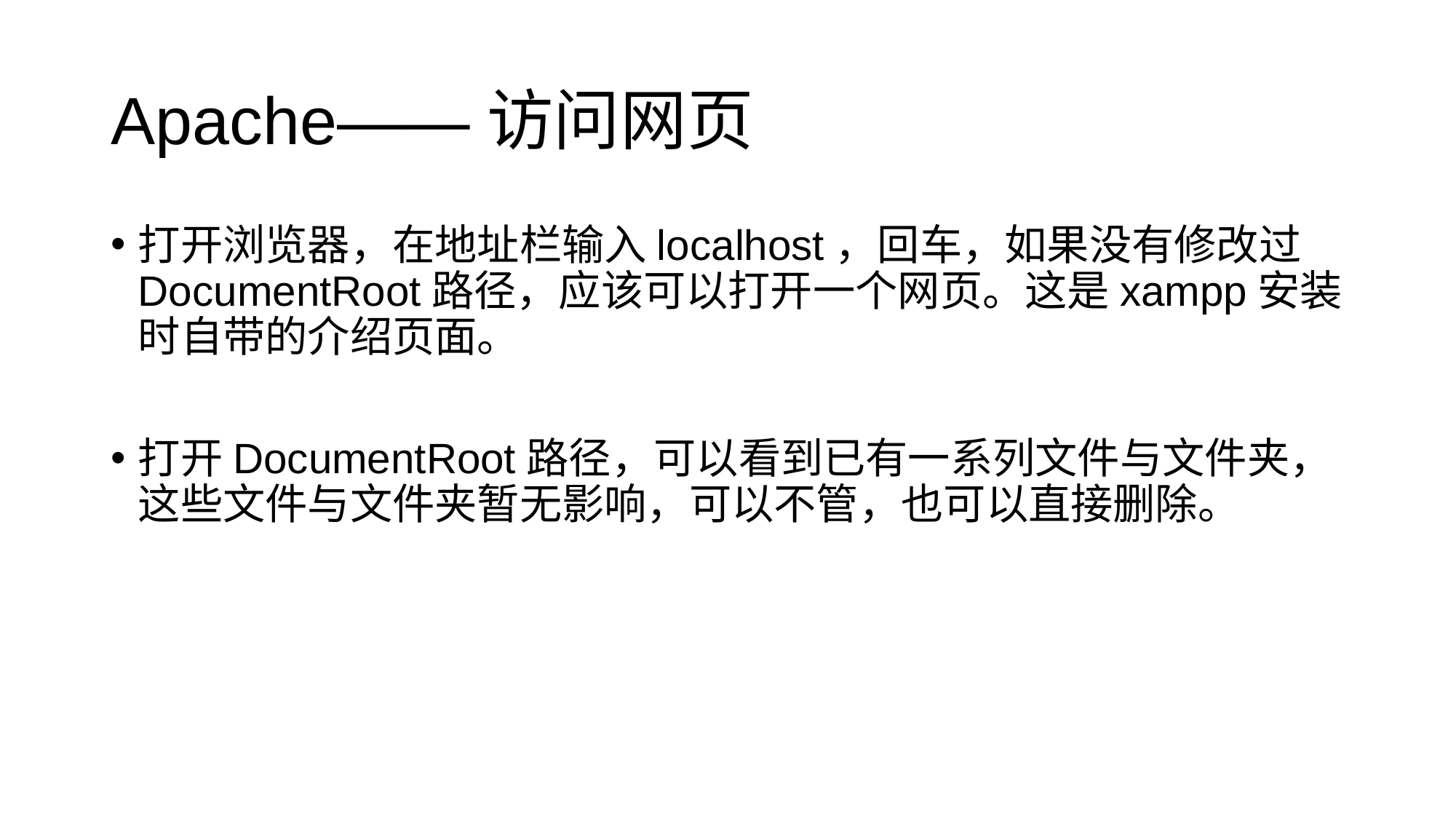

# Apache——访问网页
打开浏览器，在地址栏输入localhost，回车，如果没有修改过DocumentRoot路径，应该可以打开一个网页。这是xampp安装时自带的介绍页面。

打开DocumentRoot路径，可以看到已有一系列文件与文件夹，这些文件与文件夹暂无影响，可以不管，也可以直接删除。